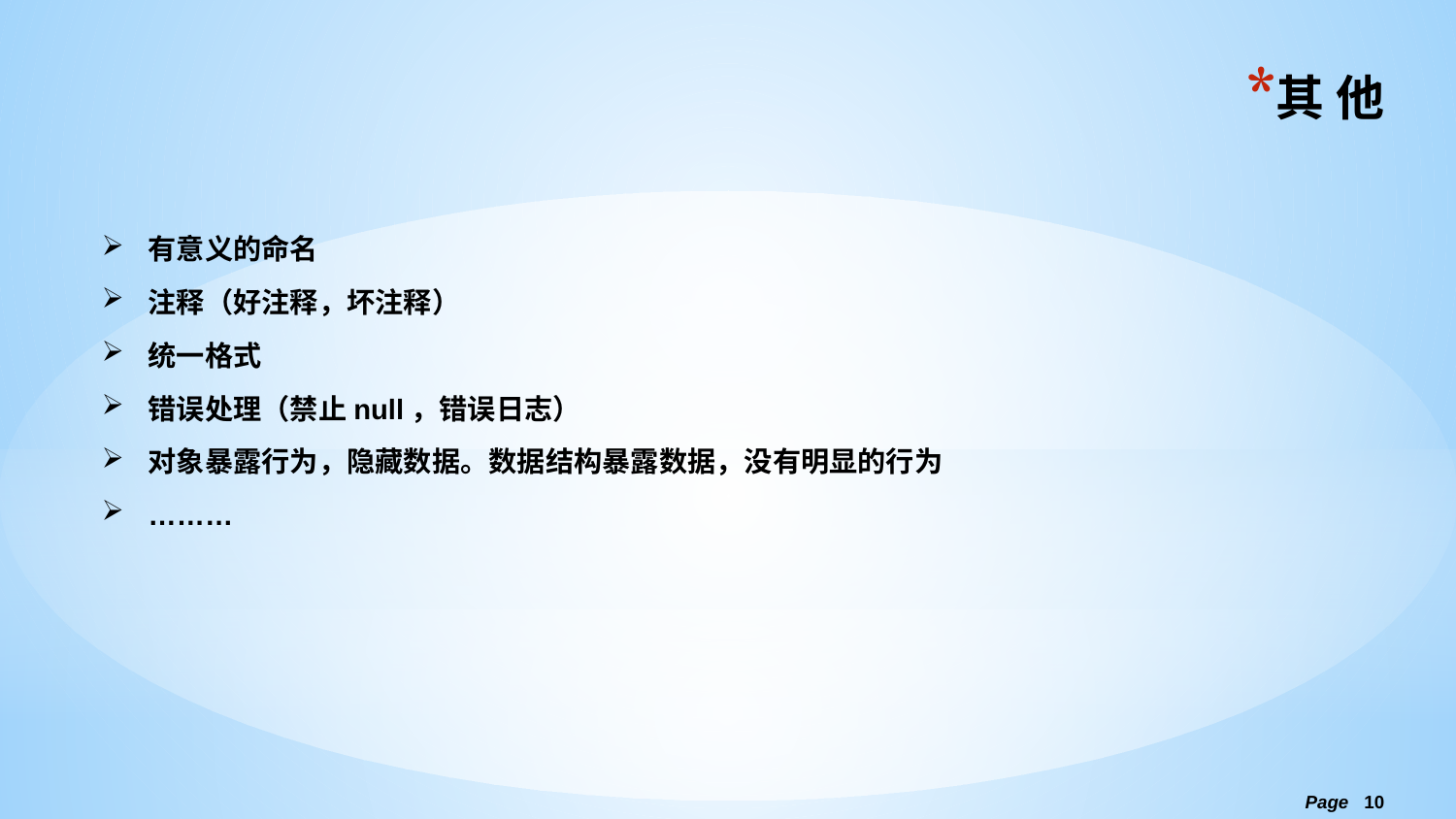

# 其 他
有意义的命名
注释（好注释，坏注释）
统一格式
错误处理（禁止null，错误日志）
对象暴露行为，隐藏数据。数据结构暴露数据，没有明显的行为
………

       Page   10